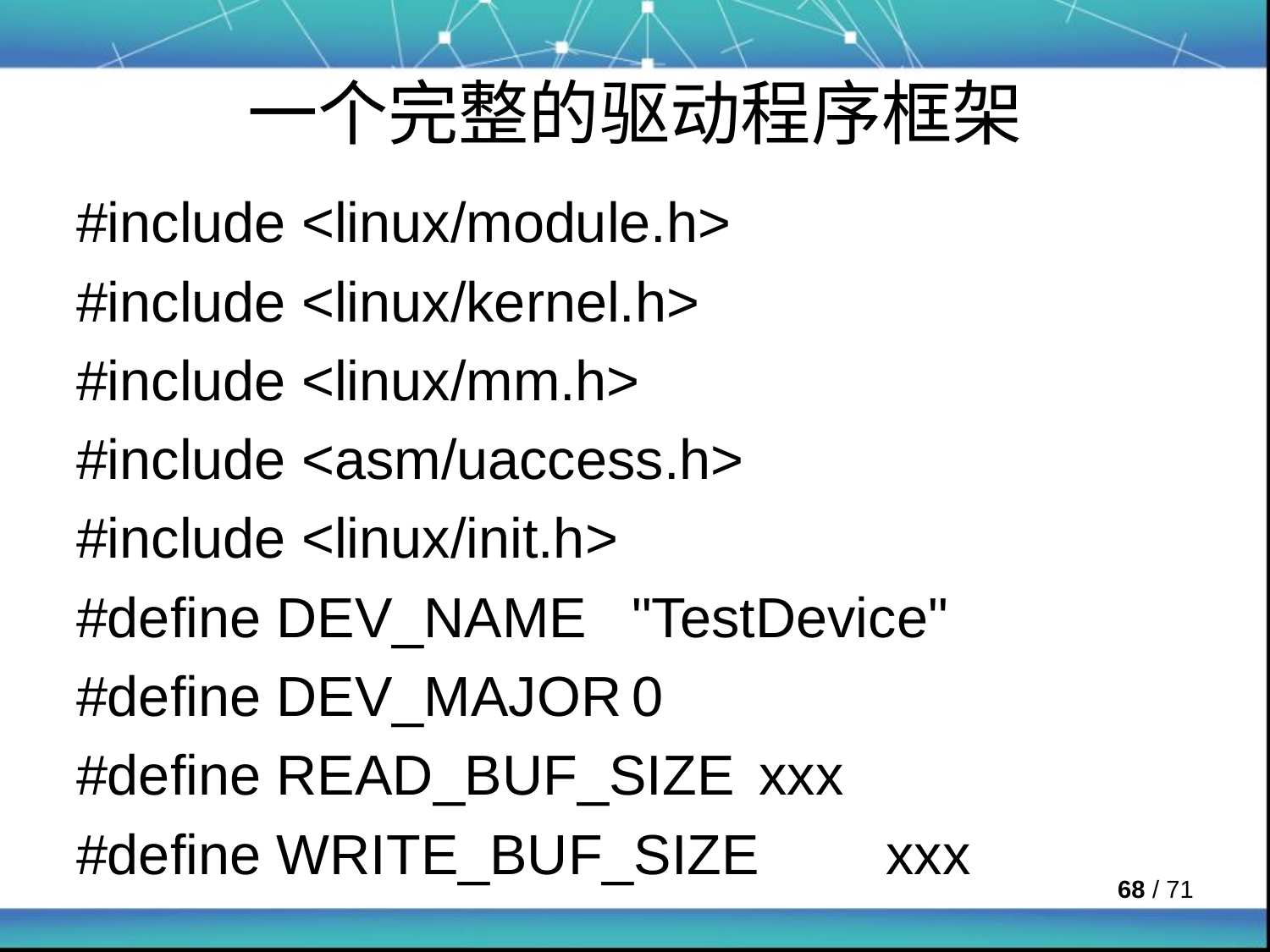

# 一个完整的驱动程序框架
#include <linux/module.h>
#include <linux/kernel.h>
#include <linux/mm.h>
#include <asm/uaccess.h>
#include <linux/init.h>
#define DEV_NAME	"TestDevice"
#define DEV_MAJOR	0
#define READ_BUF_SIZE	xxx
#define WRITE_BUF_SIZE	xxx
68 / 71